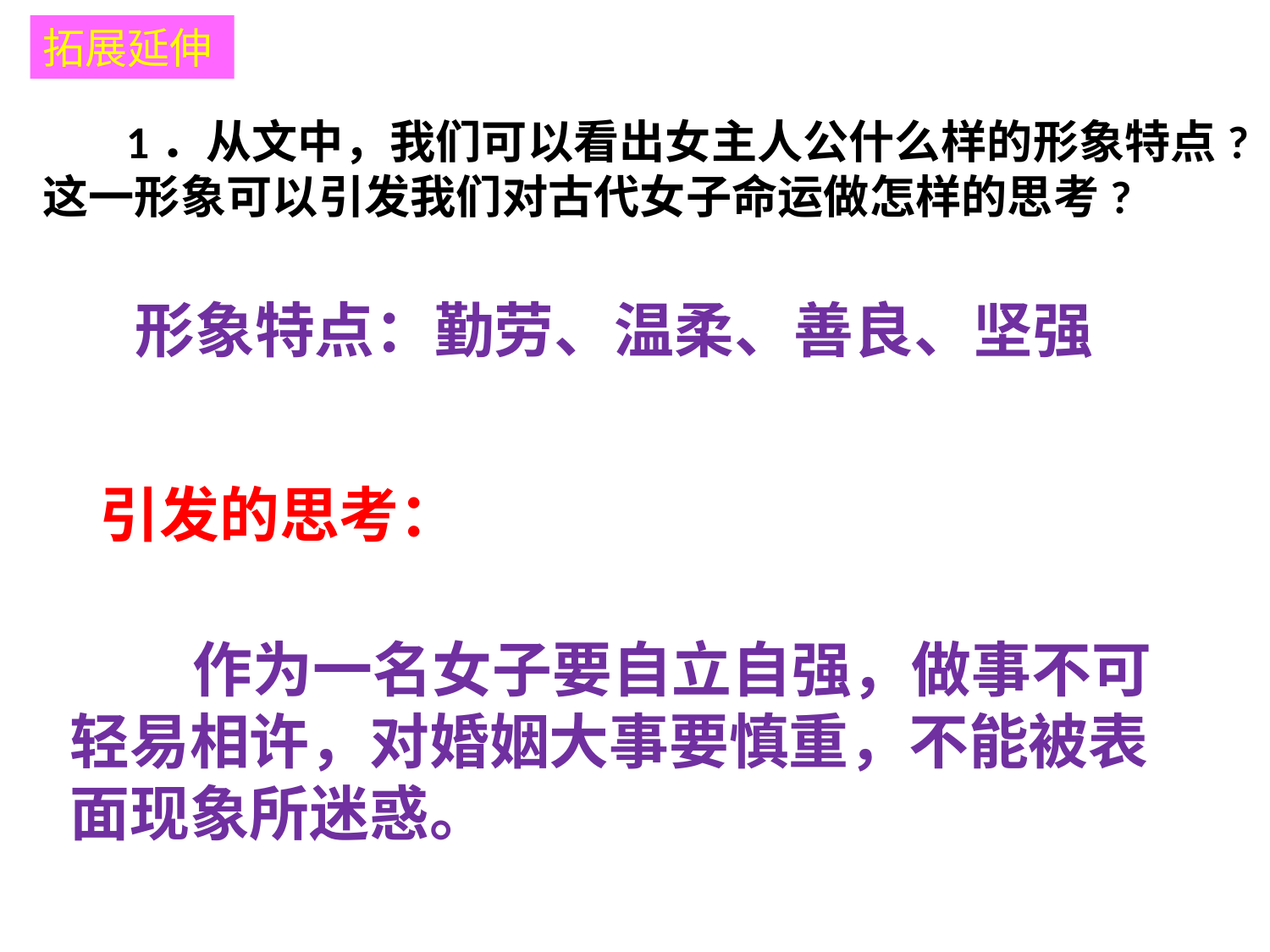

拓展延伸
        1．从文中，我们可以看出女主人公什么样的形象特点?这一形象可以引发我们对古代女子命运做怎样的思考?
形象特点：勤劳、温柔、善良、坚强
引发的思考：
        作为一名女子要自立自强，做事不可轻易相许，对婚姻大事要慎重，不能被表面现象所迷惑。